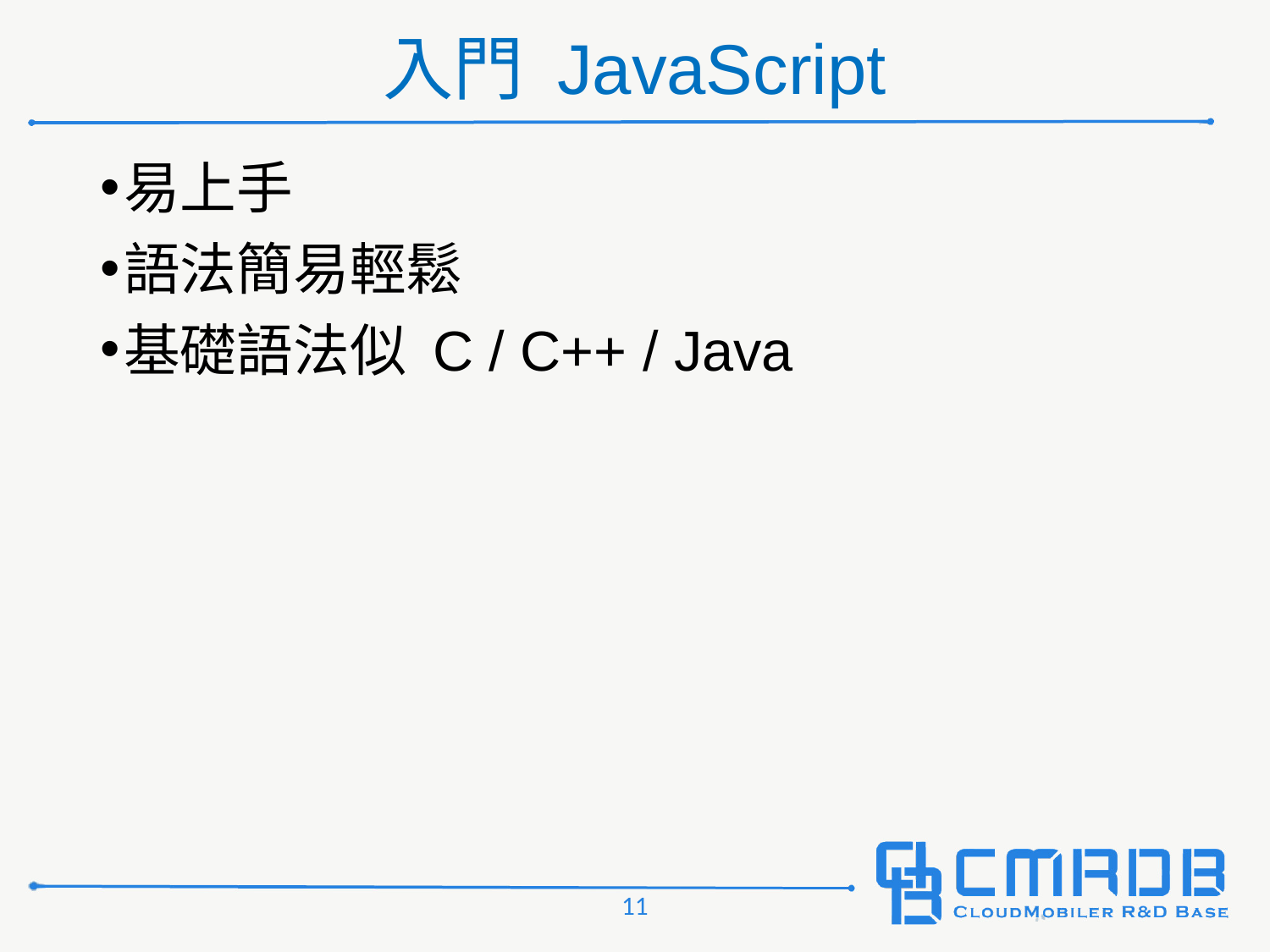

# 入門 JavaScript
易上手
語法簡易輕鬆
基礎語法似 C / C++ / Java